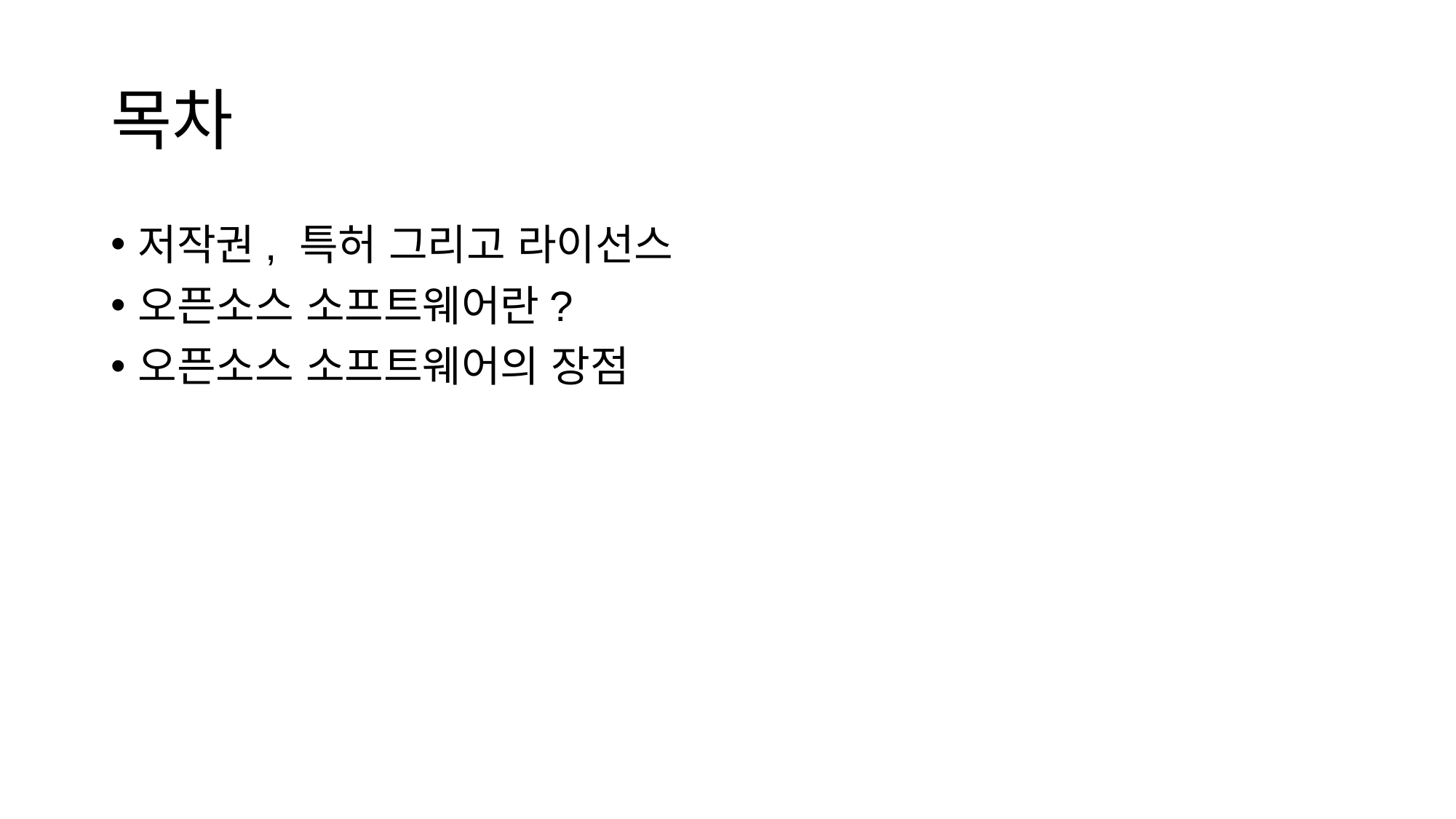

# 목차
저작권, 특허 그리고 라이선스
오픈소스 소프트웨어란?
오픈소스 소프트웨어의 장점